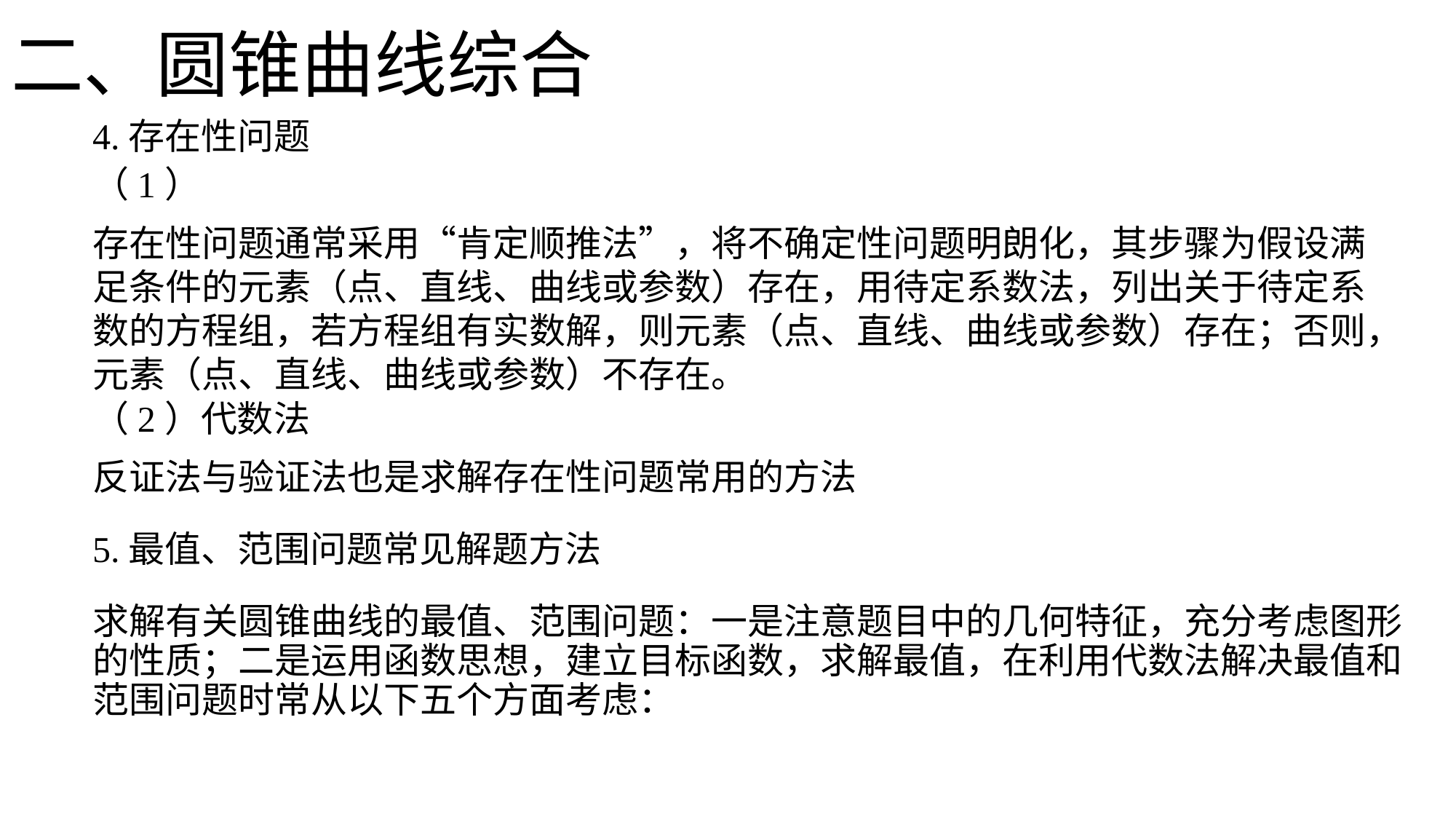

二、圆锥曲线综合
4.存在性问题
（1）
存在性问题通常采用“肯定顺推法”，将不确定性问题明朗化，其步骤为假设满足条件的元素（点、直线、曲线或参数）存在，用待定系数法，列出关于待定系数的方程组，若方程组有实数解，则元素（点、直线、曲线或参数）存在；否则，元素（点、直线、曲线或参数）不存在。
（2）代数法
反证法与验证法也是求解存在性问题常用的方法
5.最值、范围问题常见解题方法
求解有关圆锥曲线的最值、范围问题：一是注意题目中的几何特征，充分考虑图形的性质；二是运用函数思想，建立目标函数，求解最值，在利用代数法解决最值和范围问题时常从以下五个方面考虑：